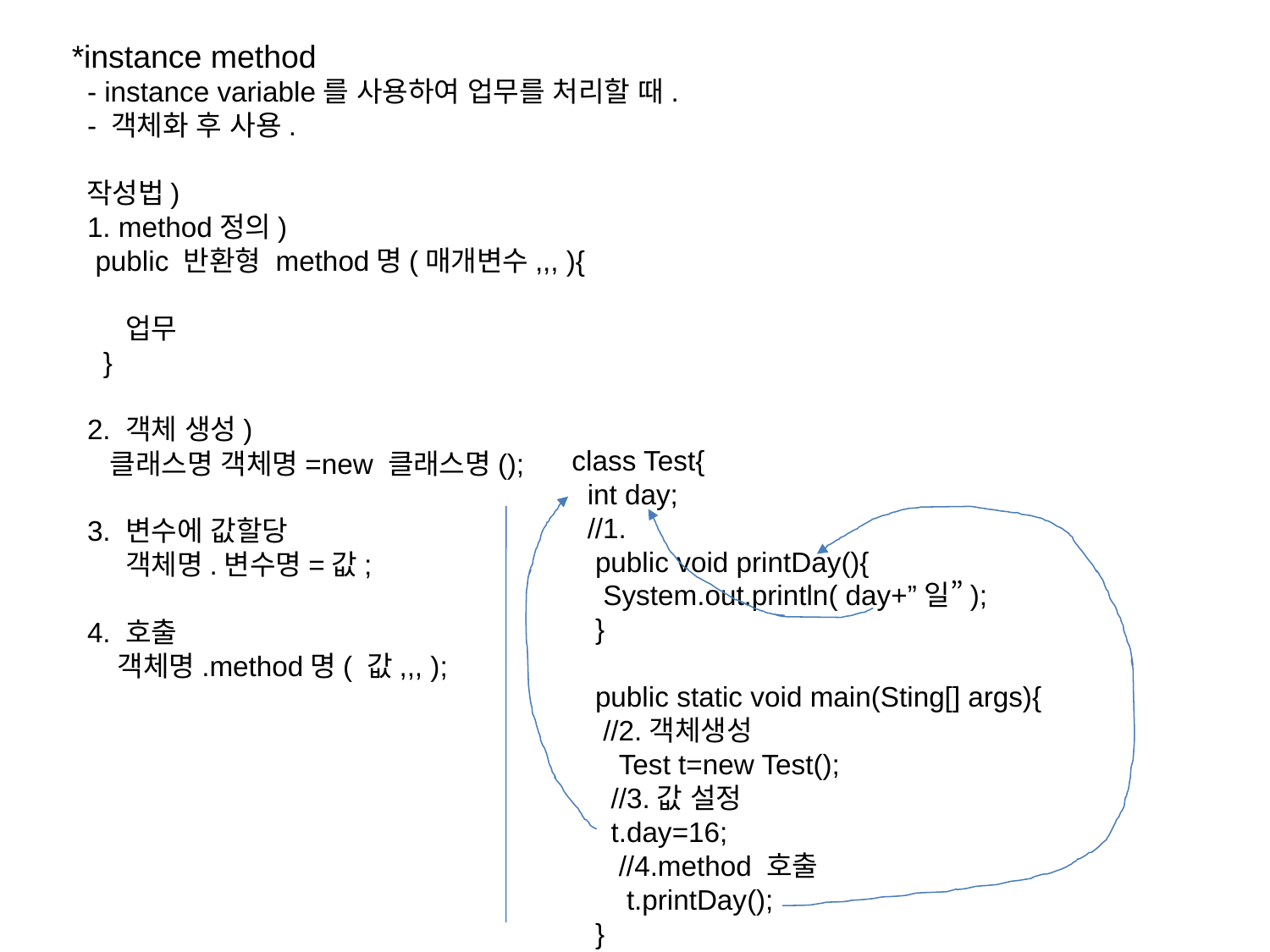

*instance method
  - instance variable를 사용하여 업무를 처리할 때.
  - 객체화 후 사용.

 작성법)
  1. method정의)
   public 반환형 method명(매개변수,,, ){

      업무
    }

  2. 객체 생성)
    클래스명 객체명=new 클래스명();

  3. 변수에 값할당
      객체명.변수명=값;

  4. 호출
     객체명.method명( 값,,, );

class Test{
  int day;
  //1.
   public void printDay(){
    System.out.println( day+”일”);
   }

   public static void main(Sting[] args){
    //2.객체생성
      Test t=new Test();
     //3.값 설정
     t.day=16;
      //4.method 호출
       t.printDay();
   }

}